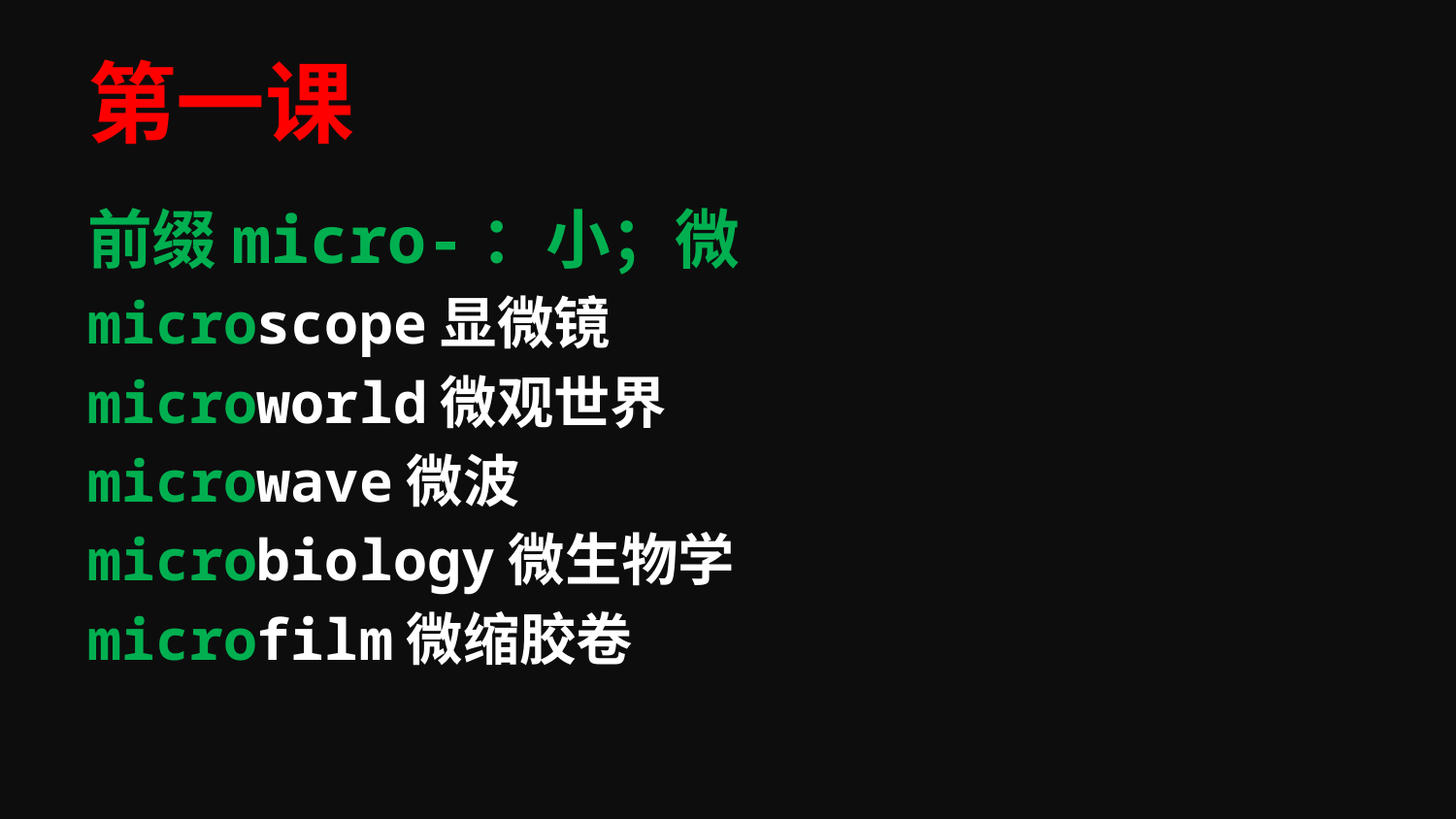

# 第一课
前缀micro-：小；微
microscope显微镜
microworld微观世界
microwave微波
microbiology微生物学
microfilm微缩胶卷